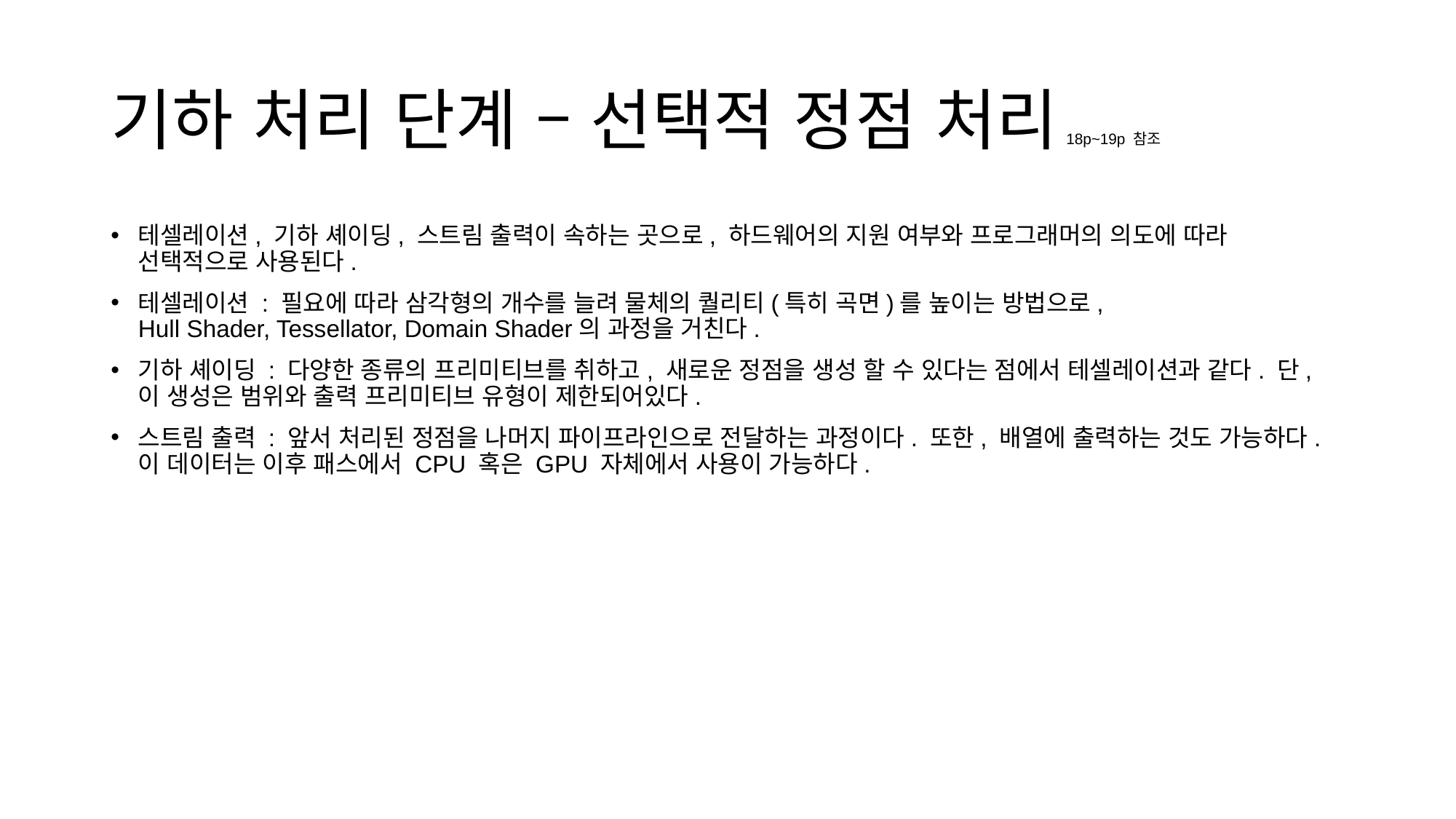

# 기하 처리 단계 – 선택적 정점 처리 18p~19p 참조
테셀레이션, 기하 셰이딩, 스트림 출력이 속하는 곳으로, 하드웨어의 지원 여부와 프로그래머의 의도에 따라 선택적으로 사용된다.
테셀레이션 : 필요에 따라 삼각형의 개수를 늘려 물체의 퀄리티(특히 곡면)를 높이는 방법으로,
Hull Shader, Tessellator, Domain Shader의 과정을 거친다.
기하 셰이딩 : 다양한 종류의 프리미티브를 취하고, 새로운 정점을 생성 할 수 있다는 점에서 테셀레이션과 같다. 단, 이 생성은 범위와 출력 프리미티브 유형이 제한되어있다.
스트림 출력 : 앞서 처리된 정점을 나머지 파이프라인으로 전달하는 과정이다. 또한, 배열에 출력하는 것도 가능하다. 이 데이터는 이후 패스에서 CPU 혹은 GPU 자체에서 사용이 가능하다.